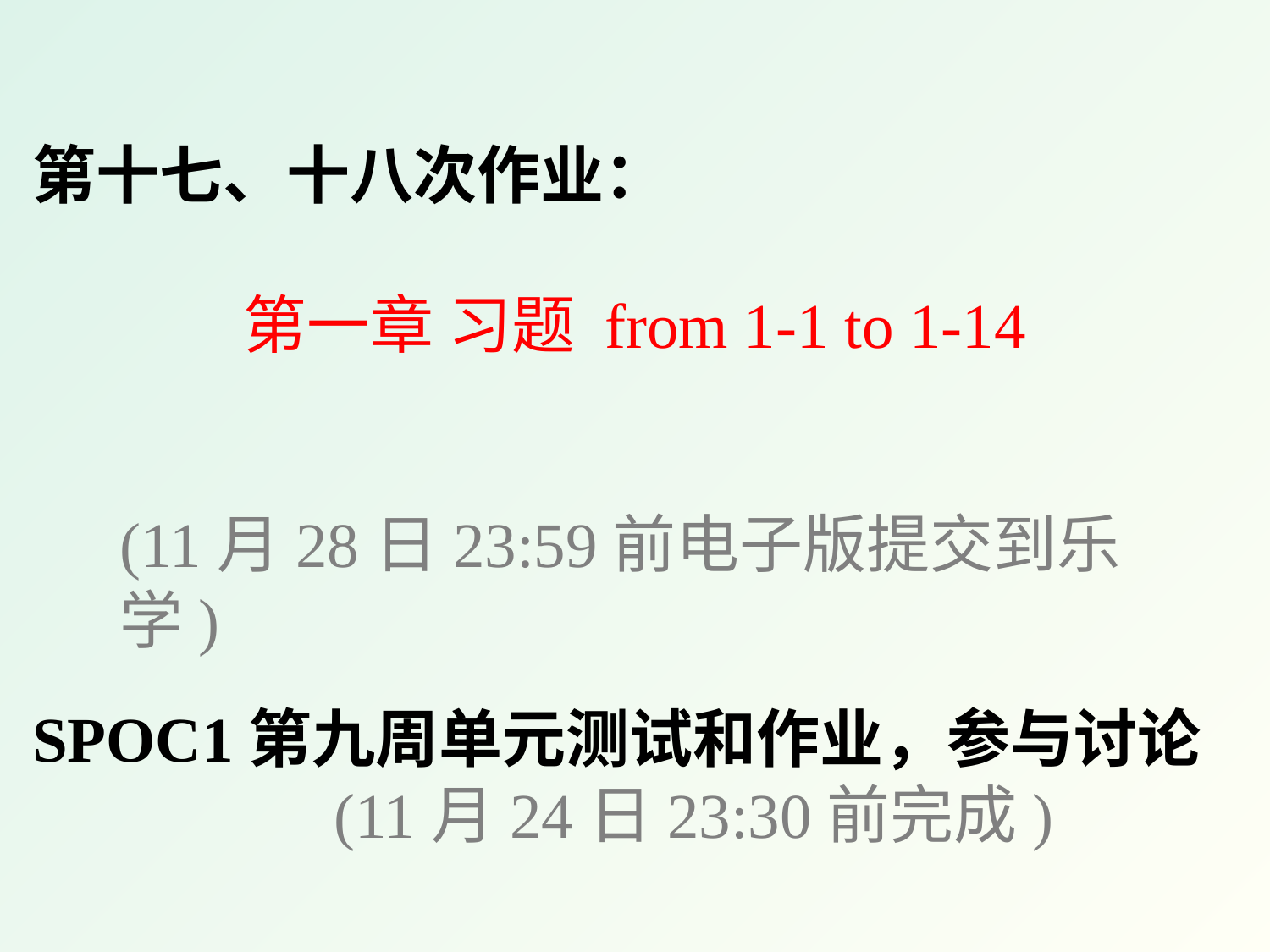

第十七、十八次作业：
第一章 习题 from 1-1 to 1-14
(11月28日23:59前电子版提交到乐学)
SPOC1第九周单元测试和作业，参与讨论
                   (11月24日23:30前完成)